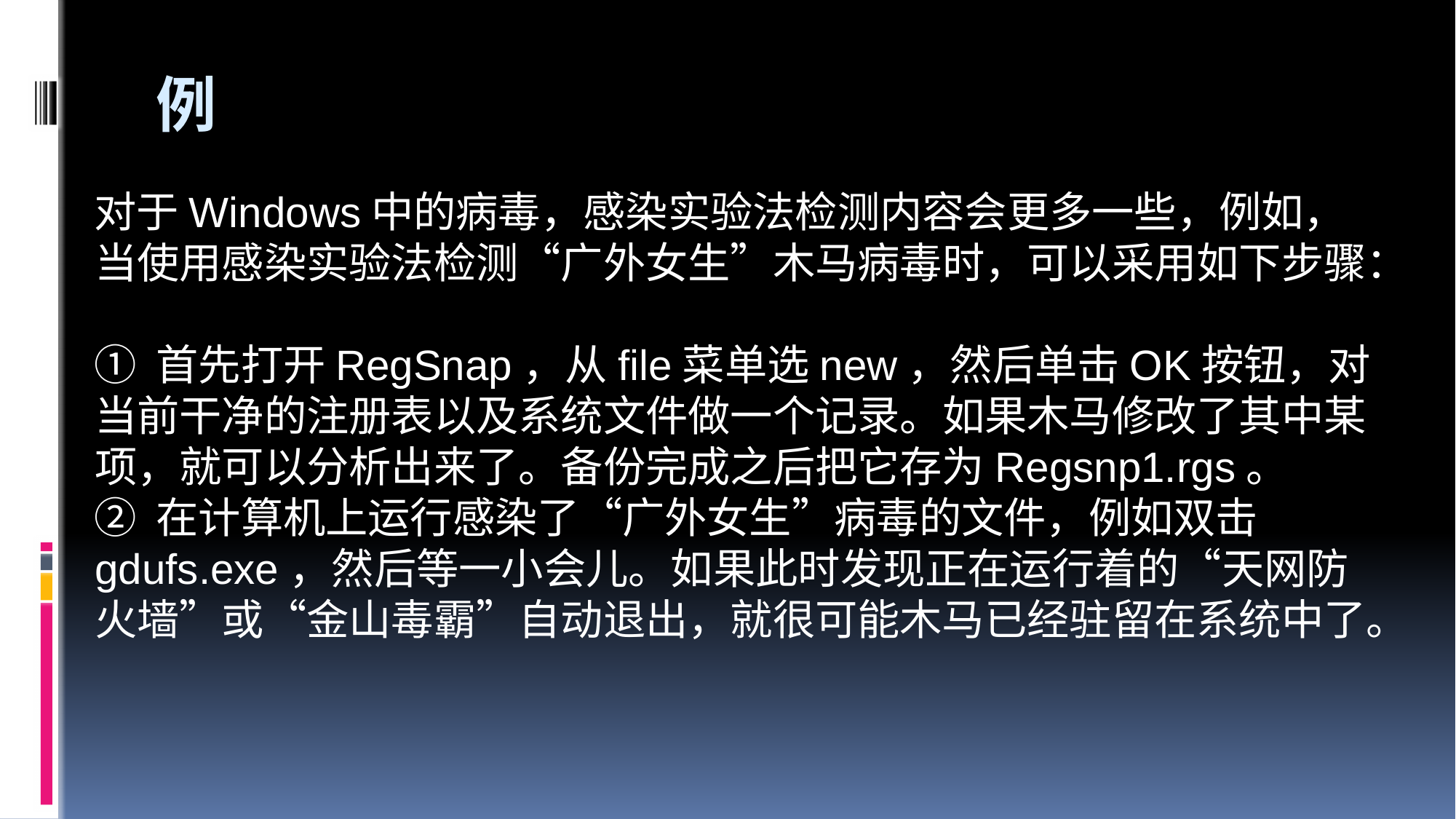

例

对于Windows中的病毒，感染实验法检测内容会更多一些，例如，当使用感染实验法检测“广外女生”木马病毒时，可以采用如下步骤：
① 首先打开RegSnap，从file菜单选new，然后单击OK按钮，对当前干净的注册表以及系统文件做一个记录。如果木马修改了其中某项，就可以分析出来了。备份完成之后把它存为Regsnp1.rgs。
② 在计算机上运行感染了“广外女生”病毒的文件，例如双击gdufs.exe，然后等一小会儿。如果此时发现正在运行着的“天网防火墙”或“金山毒霸”自动退出，就很可能木马已经驻留在系统中了。